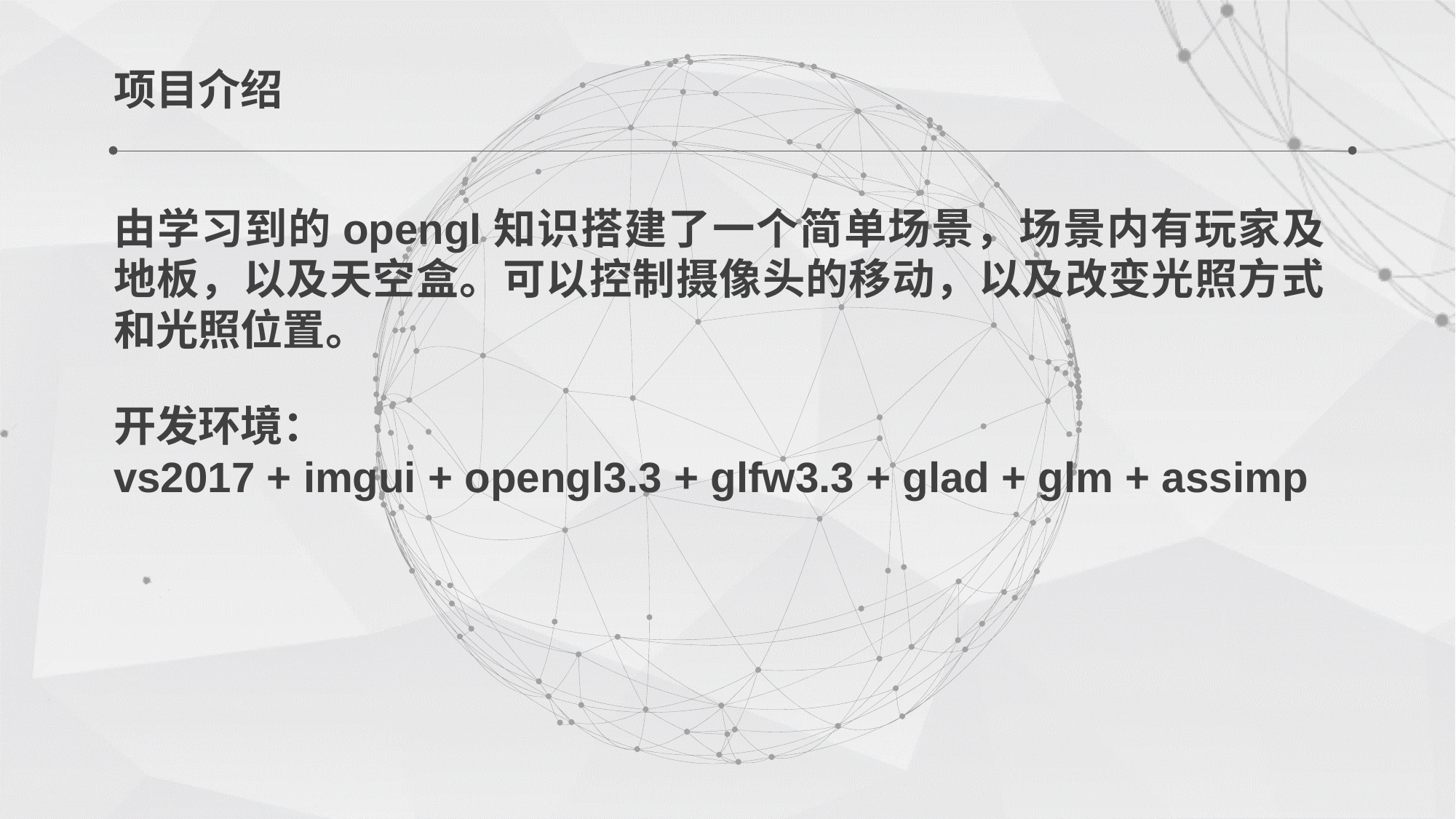

项目介绍

由学习到的opengl知识搭建了一个简单场景，场景内有玩家及地板，以及天空盒。可以控制摄像头的移动，以及改变光照方式和光照位置。
开发环境：
vs2017 + imgui + opengl3.3 + glfw3.3 + glad + glm + assimp